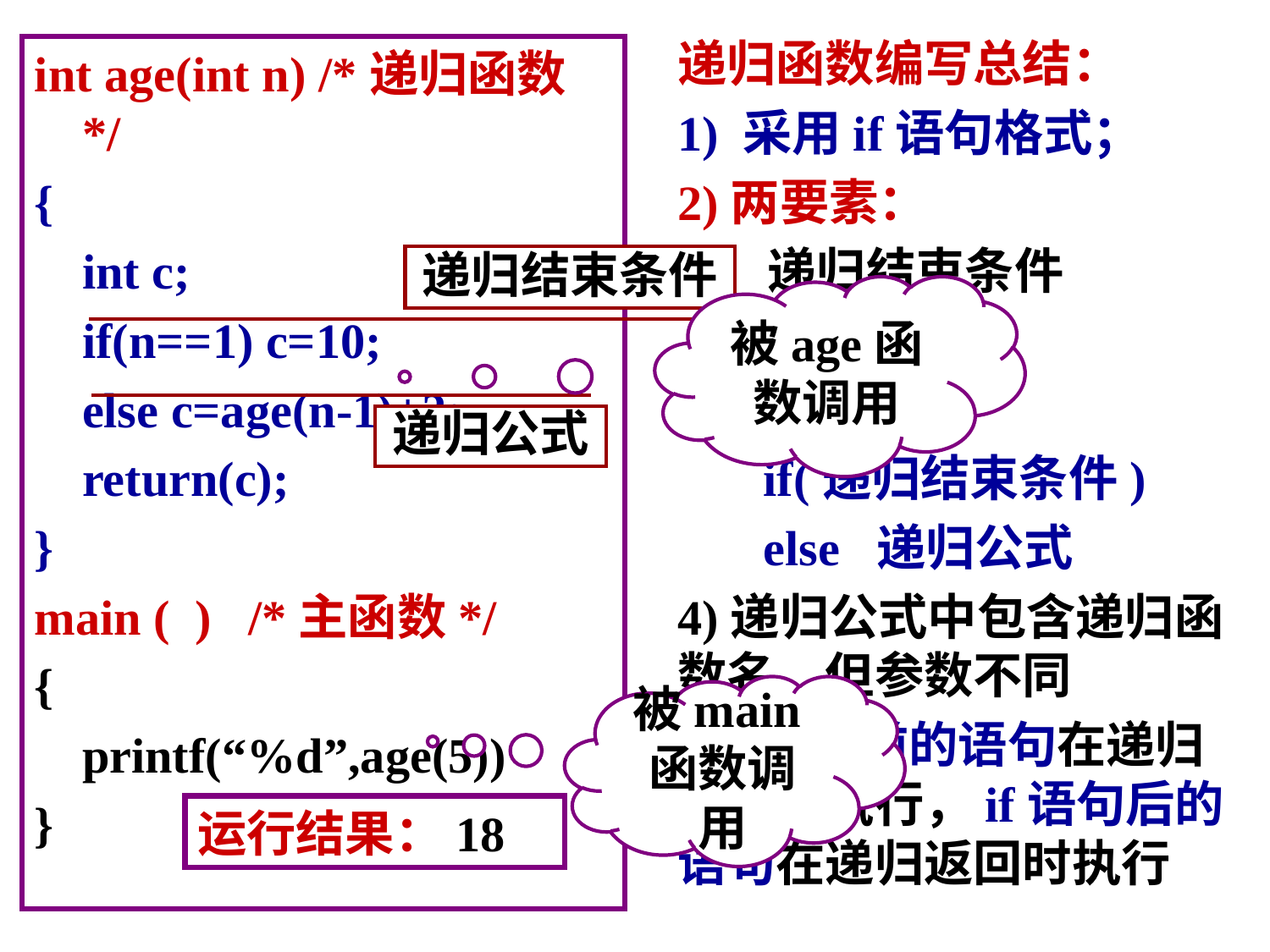

递归函数编写总结：
1) 采用if语句格式；
2)两要素：
       递归结束条件
        递归公式
3)一般形式
       if(递归结束条件)
       else  递归公式
4)递归公式中包含递归函数名，但参数不同
5)if语言前的语句在递归进入时执行，if语句后的语句在递归返回时执行
int age(int n) /*递归函数*/
{
	int c;
	if(n==1) c=10;
	else c=age(n-1)+2;
	return(c);
}
main (  )   /*主函数*/
{
	printf(“%d”,age(5))
}
递归结束条件
被age函数调用
递归公式
被main函数调用
运行结果：18